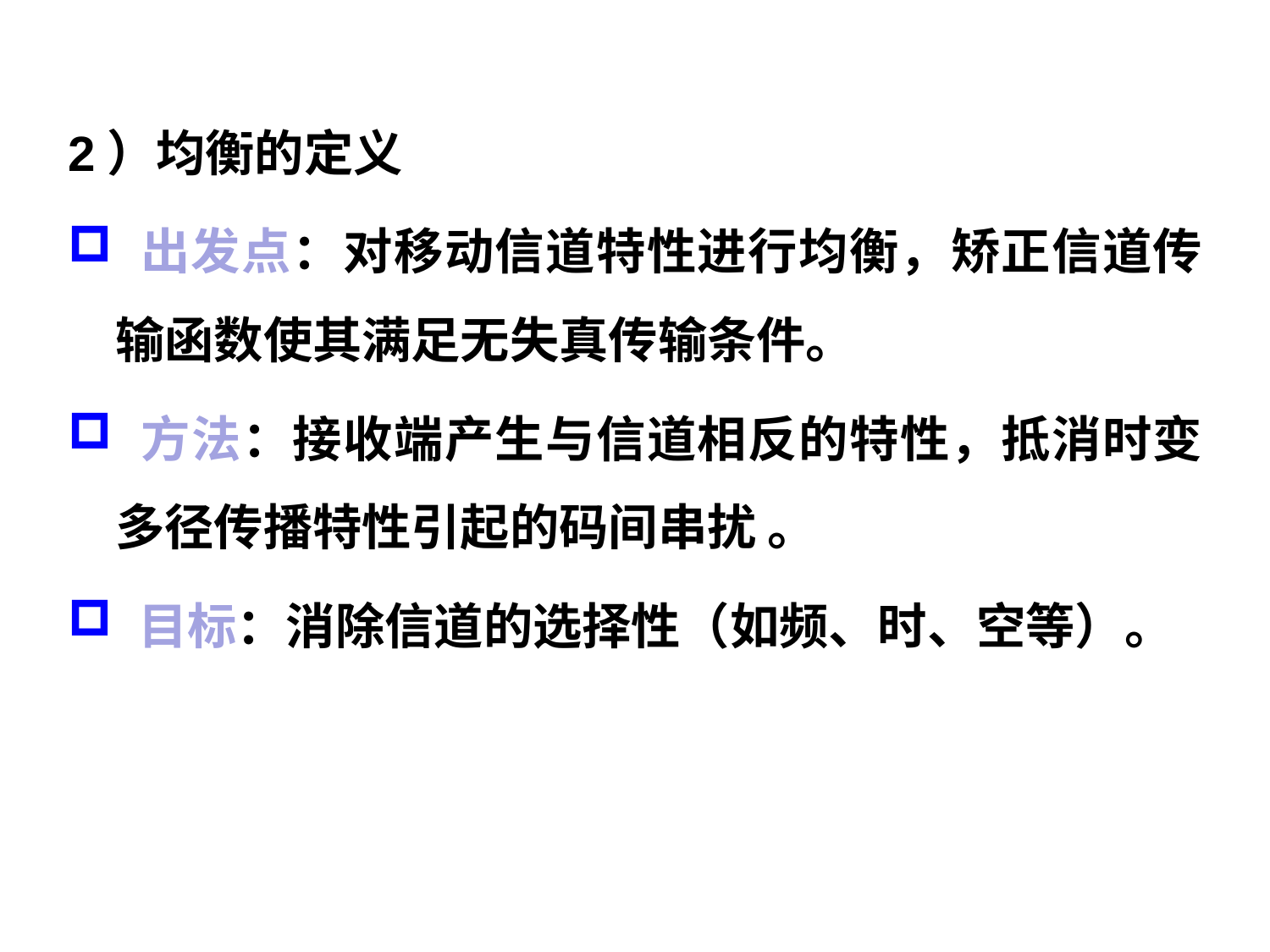

# 一、自适应均衡原理
2）均衡的定义
 出发点：对移动信道特性进行均衡，矫正信道传输函数使其满足无失真传输条件。
 方法：接收端产生与信道相反的特性，抵消时变多径传播特性引起的码间串扰 。
 目标：消除信道的选择性（如频、时、空等）。